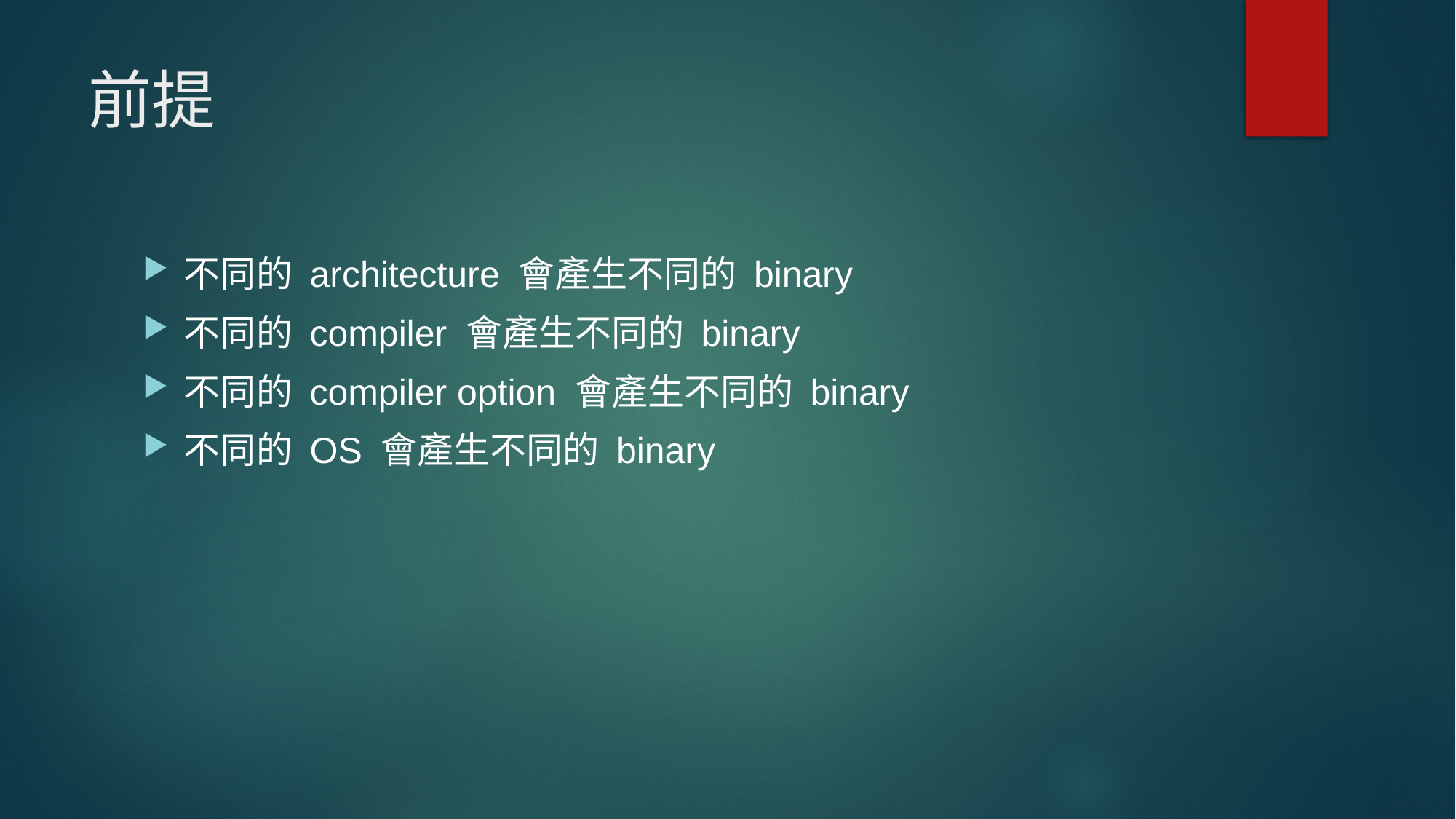

# 前提
不同的 architecture 會產生不同的 binary
不同的 compiler 會產生不同的 binary
不同的 compiler option 會產生不同的 binary
不同的 OS 會產生不同的 binary